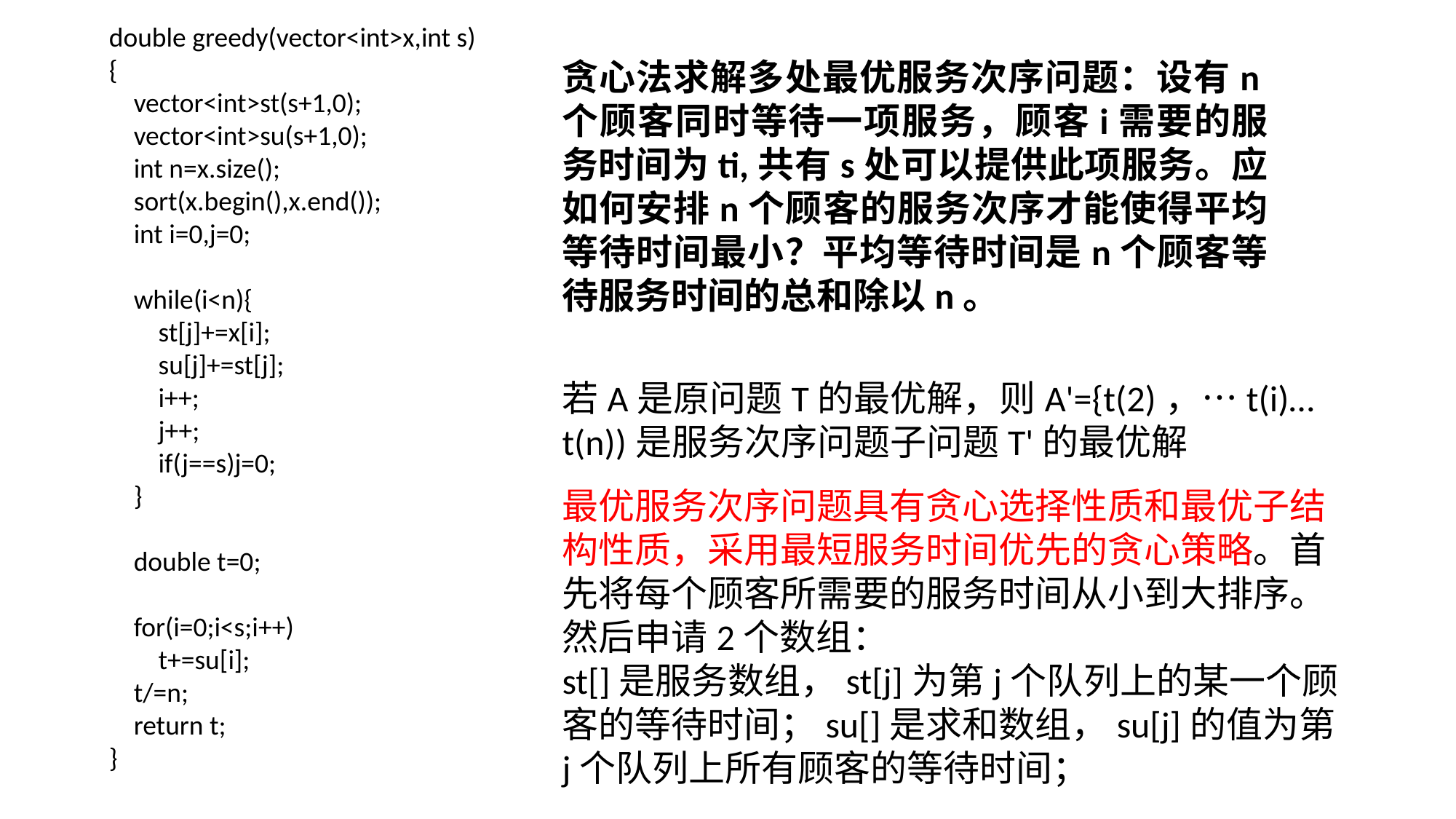

double greedy(vector<int>x,int s)
{
    vector<int>st(s+1,0);
    vector<int>su(s+1,0);
    int n=x.size();
    sort(x.begin(),x.end());
    int i=0,j=0;

    while(i<n){
        st[j]+=x[i];
        su[j]+=st[j];
        i++;
        j++;
        if(j==s)j=0;
    }

    double t=0;

    for(i=0;i<s;i++)
        t+=su[i];
    t/=n;
    return t;
}

贪心法求解多处最优服务次序问题：设有n个顾客同时等待一项服务，顾客i需要的服务时间为ti,共有s处可以提供此项服务。应如何安排n个顾客的服务次序才能使得平均等待时间最小？平均等待时间是n个顾客等待服务时间的总和除以n。
若A是原问题T的最优解，则A'={t(2)，…t(i)…t(n))是服务次序问题子问题T'的最优解
最优服务次序问题具有贪心选择性质和最优子结构性质，采用最短服务时间优先的贪心策略。首先将每个顾客所需要的服务时间从小到大排序。然后申请2个数组：
st[]是服务数组，st[j]为第j个队列上的某一个顾客的等待时间；su[]是求和数组，su[j]的值为第j个队列上所有顾客的等待时间；